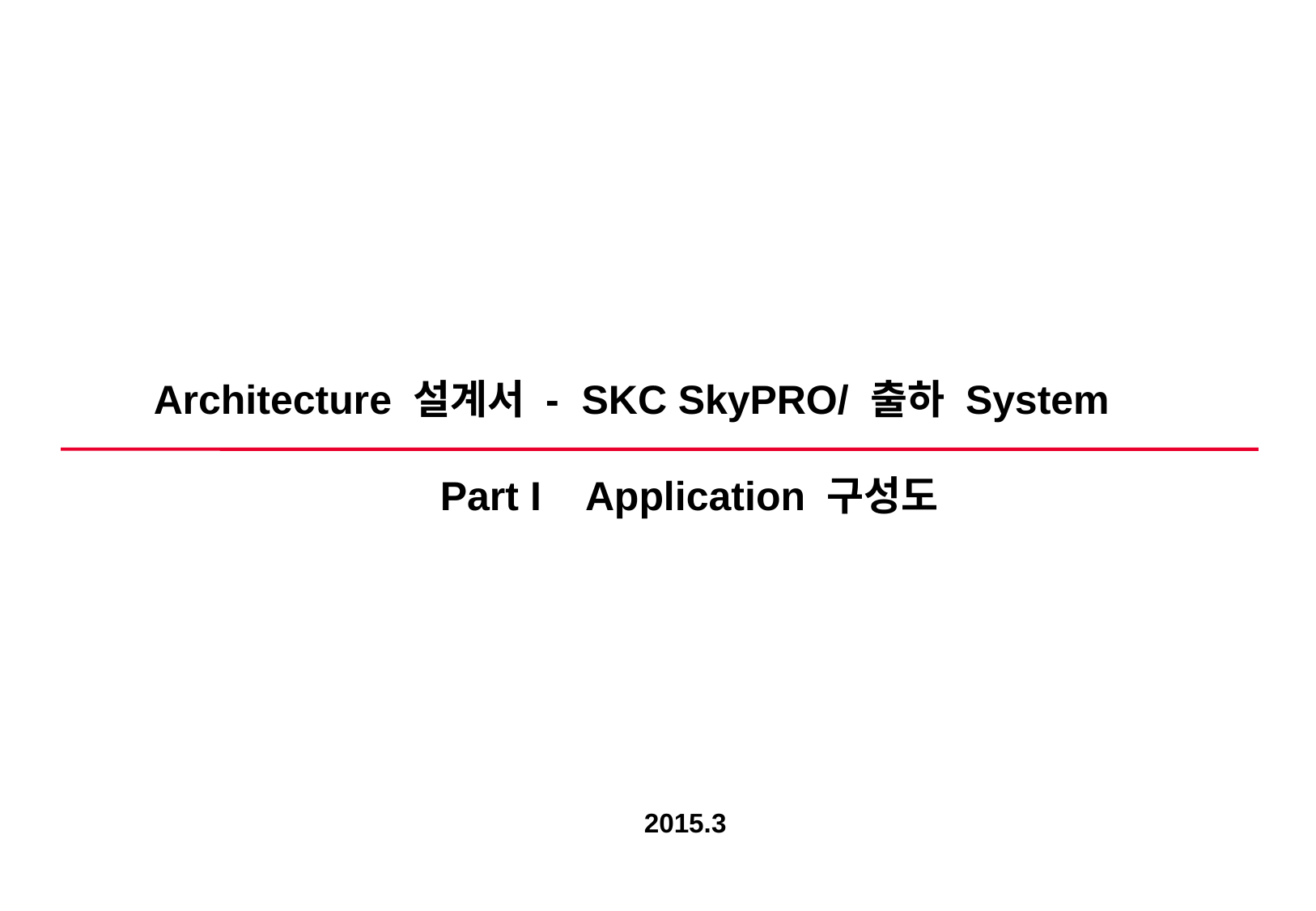

# Architecture 설계서 -  SKC SkyPRO/ 출하 System
Part I    Application 구성도
2015.3